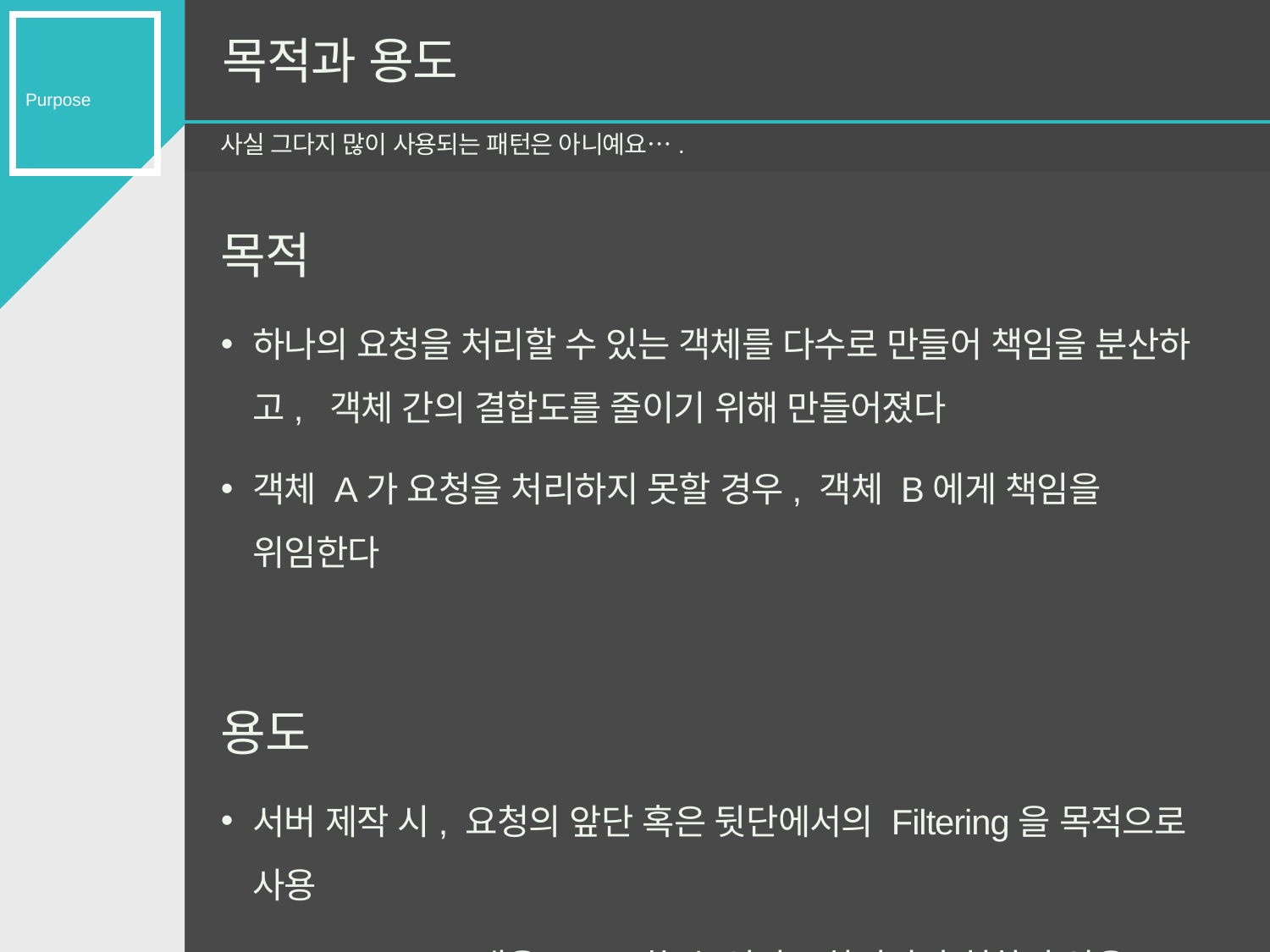

Purpose
# 목적과 용도
사실 그다지 많이 사용되는 패턴은 아니예요….
목적
하나의 요청을 처리할 수 있는 객체를 다수로 만들어 책임을 분산하고,  객체 간의 결합도를 줄이기 위해 만들어졌다
객체 A가 요청을 처리하지 못할 경우, 객체 B에게 책임을 위임한다

용도
서버 제작 시, 요청의 앞단 혹은 뒷단에서의 Filtering을 목적으로 사용
Loadbalancer 대용으로도 쓸 수 있다. 하지만 추천하지 않음